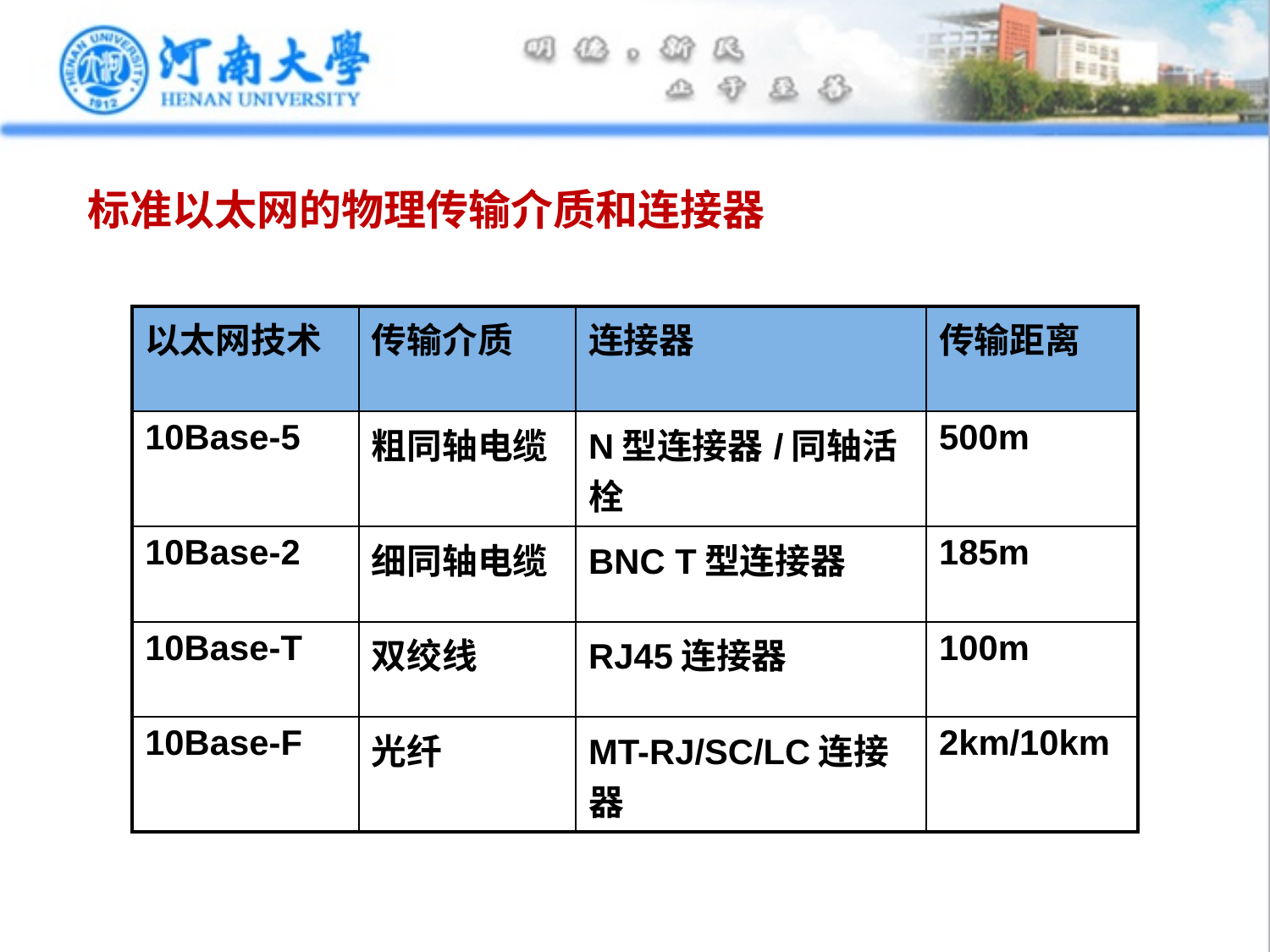

# 标准以太网的物理传输介质和连接器
| 以太网技术 | 传输介质 | 连接器 | 传输距离 |
| --- | --- | --- | --- |
| 10Base-5 | 粗同轴电缆 | N型连接器/同轴活栓 | 500m |
| 10Base-2 | 细同轴电缆 | BNC T型连接器 | 185m |
| 10Base-T | 双绞线 | RJ45连接器 | 100m |
| 10Base-F | 光纤 | MT-RJ/SC/LC连接器 | 2km/10km |